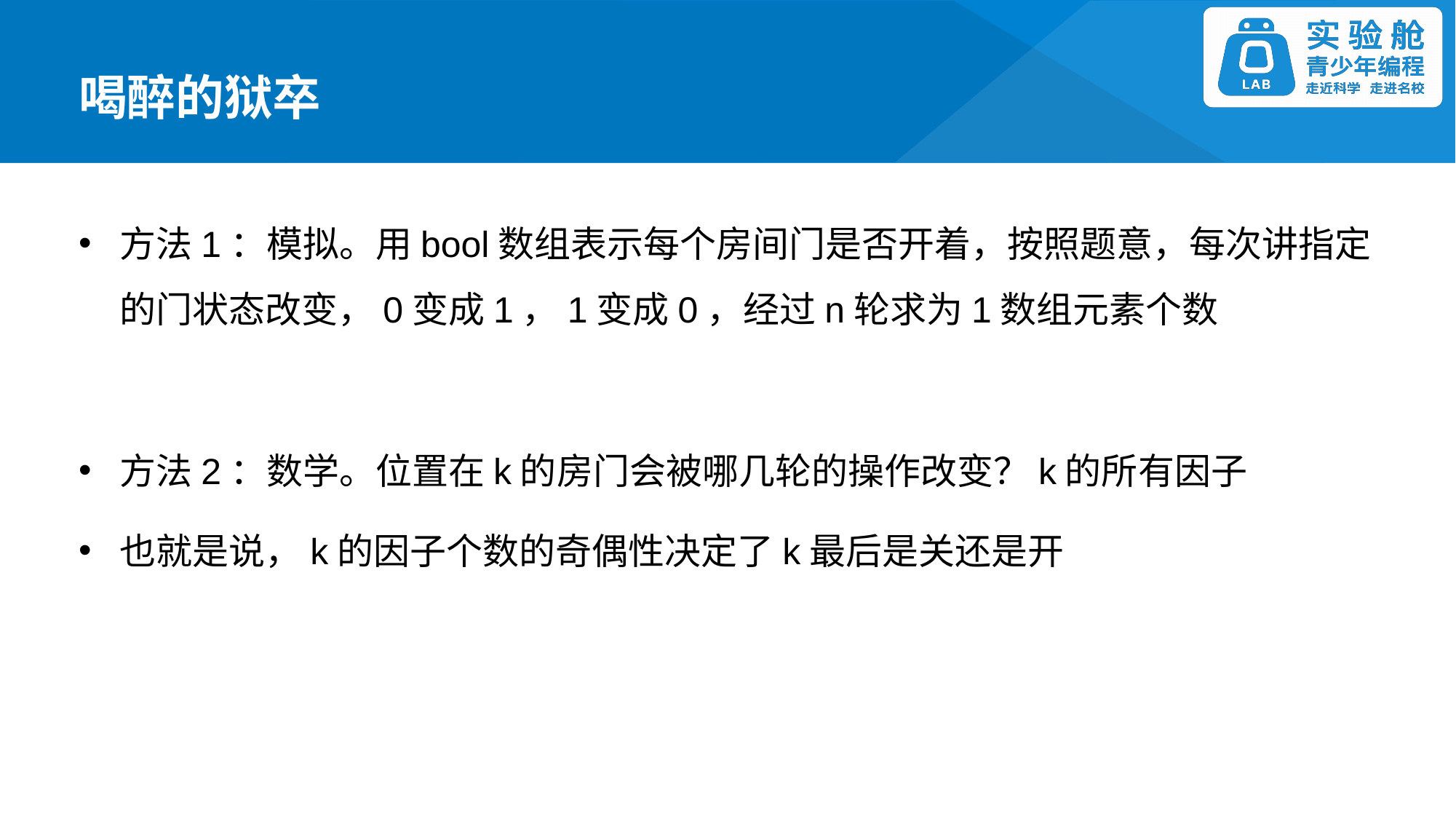

喝醉的狱卒
方法1：模拟。用bool数组表示每个房间门是否开着，按照题意，每次讲指定的门状态改变，0变成1，1变成0，经过n轮求为1数组元素个数

方法2：数学。位置在k的房门会被哪几轮的操作改变？k的所有因子
也就是说，k的因子个数的奇偶性决定了k最后是关还是开